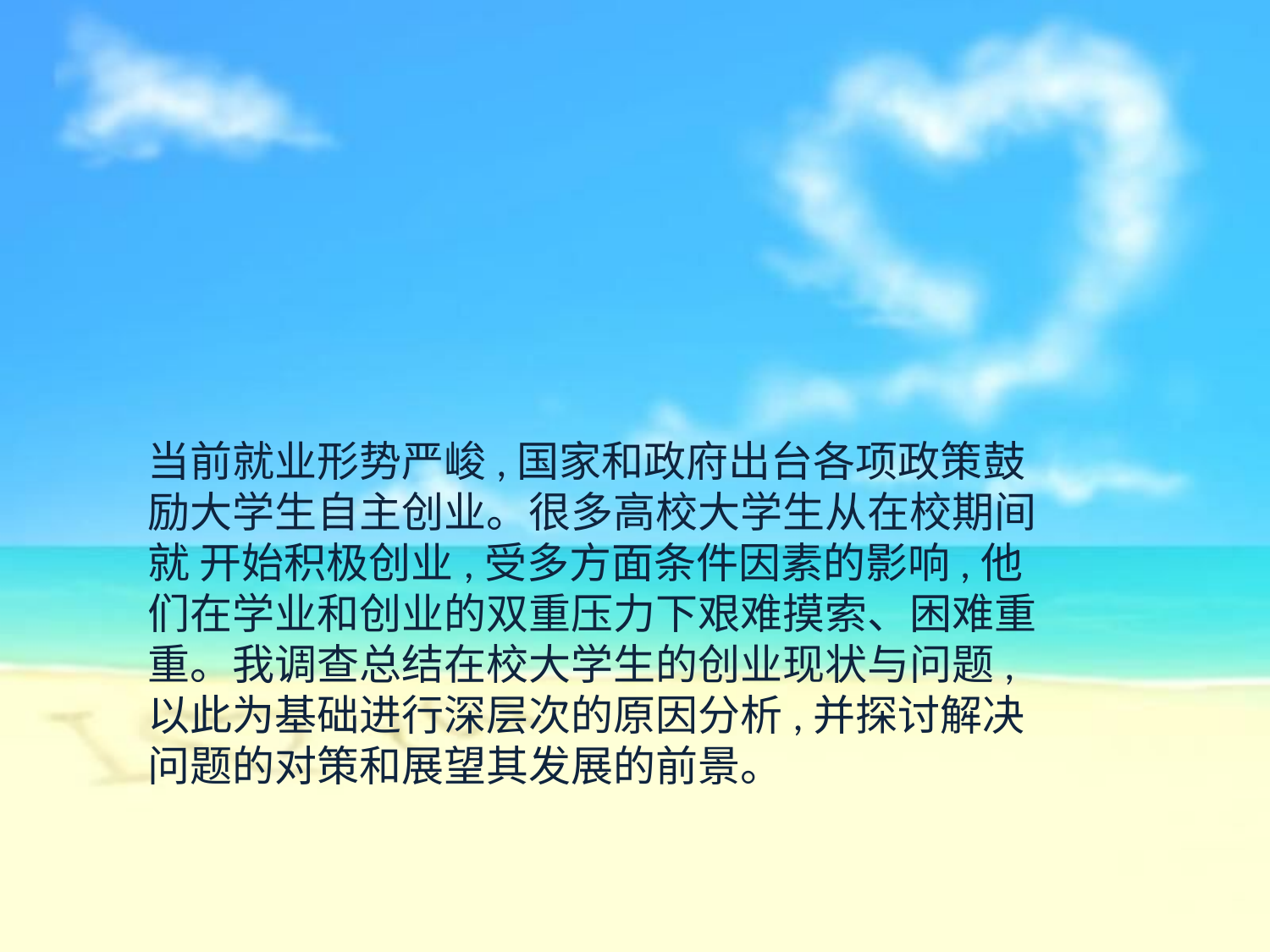

当前就业形势严峻,国家和政府出台各项政策鼓励大学生自主创业。很多高校大学生从在校期间就 开始积极创业,受多方面条件因素的影响,他们在学业和创业的双重压力下艰难摸索、困难重重。我调查总结在校大学生的创业现状与问题,以此为基础进行深层次的原因分析,并探讨解决问题的对策和展望其发展的前景。